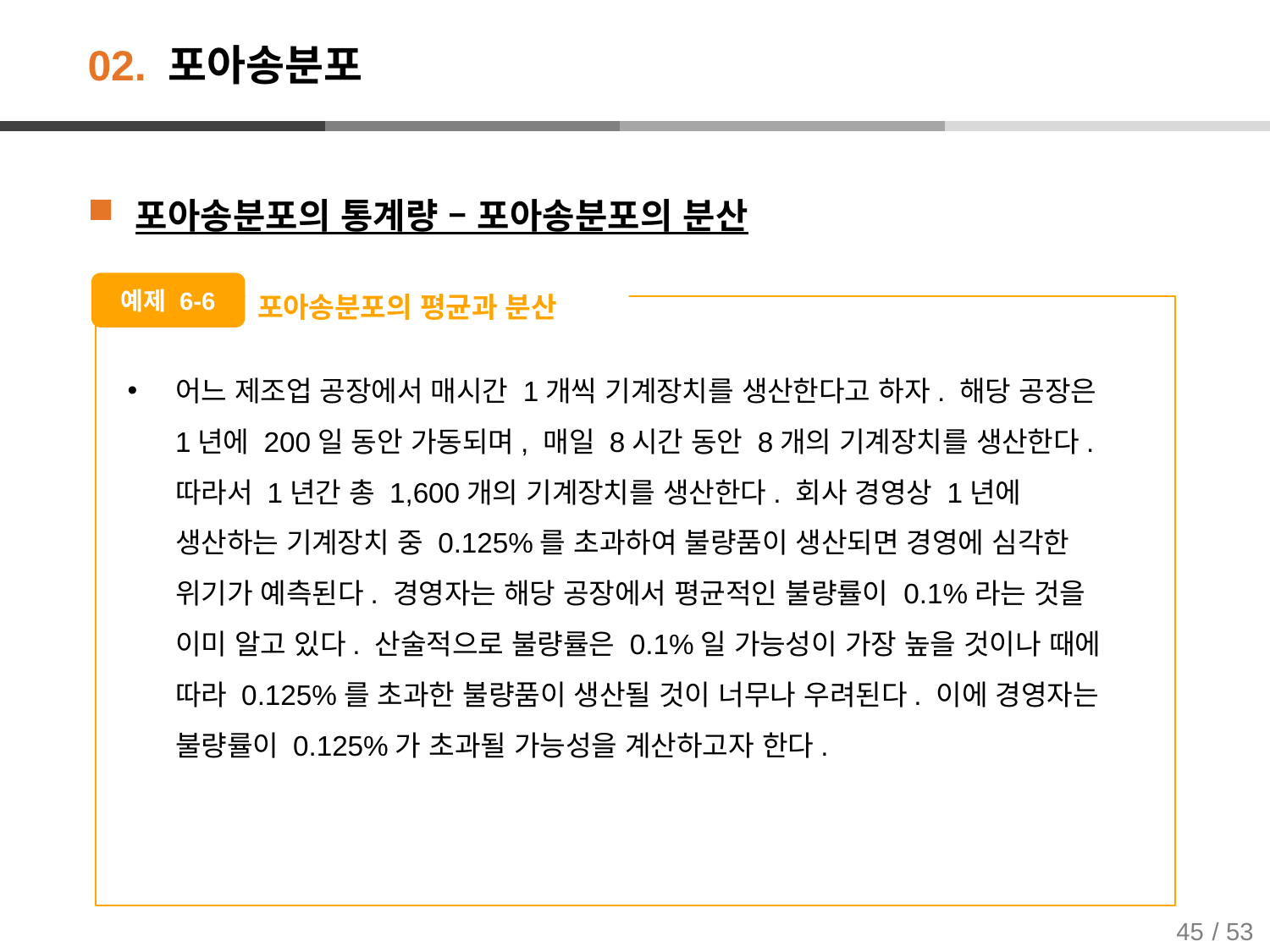

# 02. 포아송분포
포아송분포의 통계량 – 포아송분포의 분산
포아송분포의 평균과 분산
예제 6-6

어느 제조업 공장에서 매시간 1개씩 기계장치를 생산한다고 하자. 해당 공장은 1년에 200일 동안 가동되며, 매일 8시간 동안 8개의 기계장치를 생산한다. 따라서 1년간 총 1,600개의 기계장치를 생산한다. 회사 경영상 1년에 생산하는 기계장치 중 0.125%를 초과하여 불량품이 생산되면 경영에 심각한 위기가 예측된다. 경영자는 해당 공장에서 평균적인 불량률이 0.1%라는 것을 이미 알고 있다. 산술적으로 불량률은 0.1%일 가능성이 가장 높을 것이나 때에 따라 0.125%를 초과한 불량품이 생산될 것이 너무나 우려된다. 이에 경영자는 불량률이 0.125%가 초과될 가능성을 계산하고자 한다.